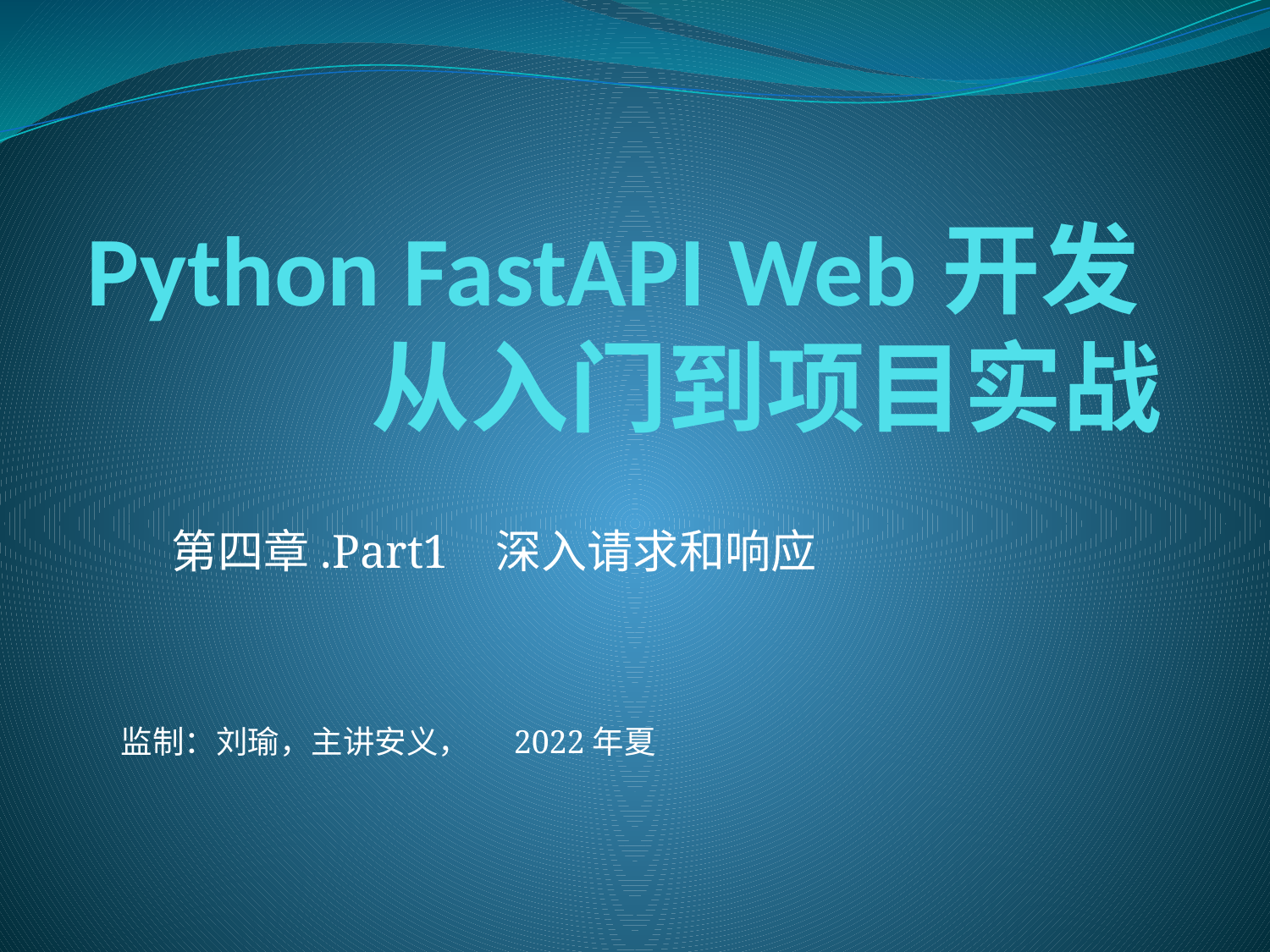

# Python FastAPI Web开发 从入门到项目实战
第四章.Part1   深入请求和响应
监制：刘瑜，主讲安义，     2022年夏